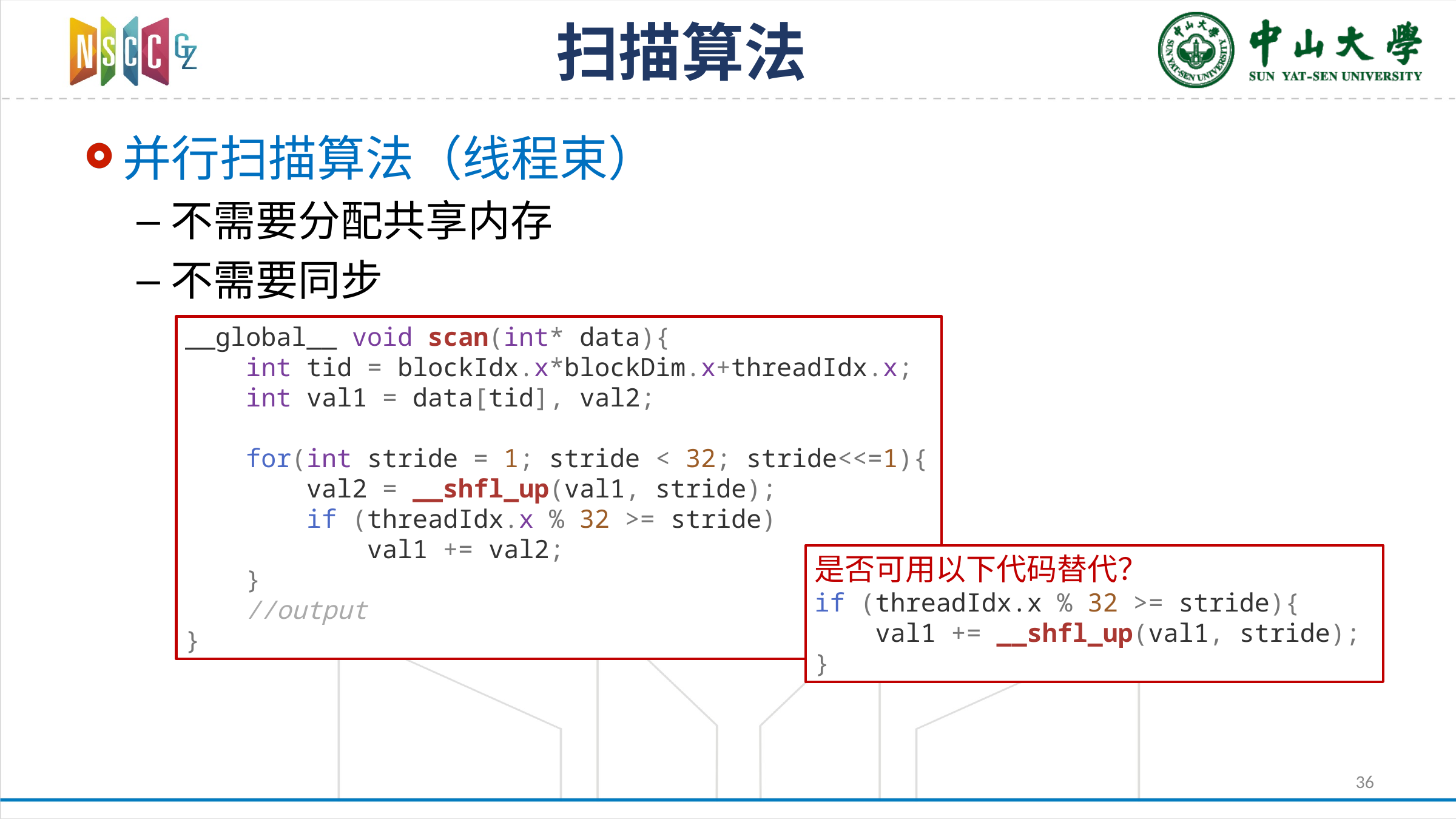

# 扫描算法
并行扫描算法（线程束）
不需要分配共享内存
不需要同步

__global__ void scan(int* data){
    int tid = blockIdx.x*blockDim.x+threadIdx.x;
    int val1 = data[tid], val2;

    for(int stride = 1; stride < 32; stride<<=1){
        val2 = __shfl_up(val1, stride);
        if (threadIdx.x % 32 >= stride)
            val1 += val2;
    }
    //output
}
是否可用以下代码替代？
if (threadIdx.x % 32 >= stride){
    val1 += __shfl_up(val1, stride);
}
36